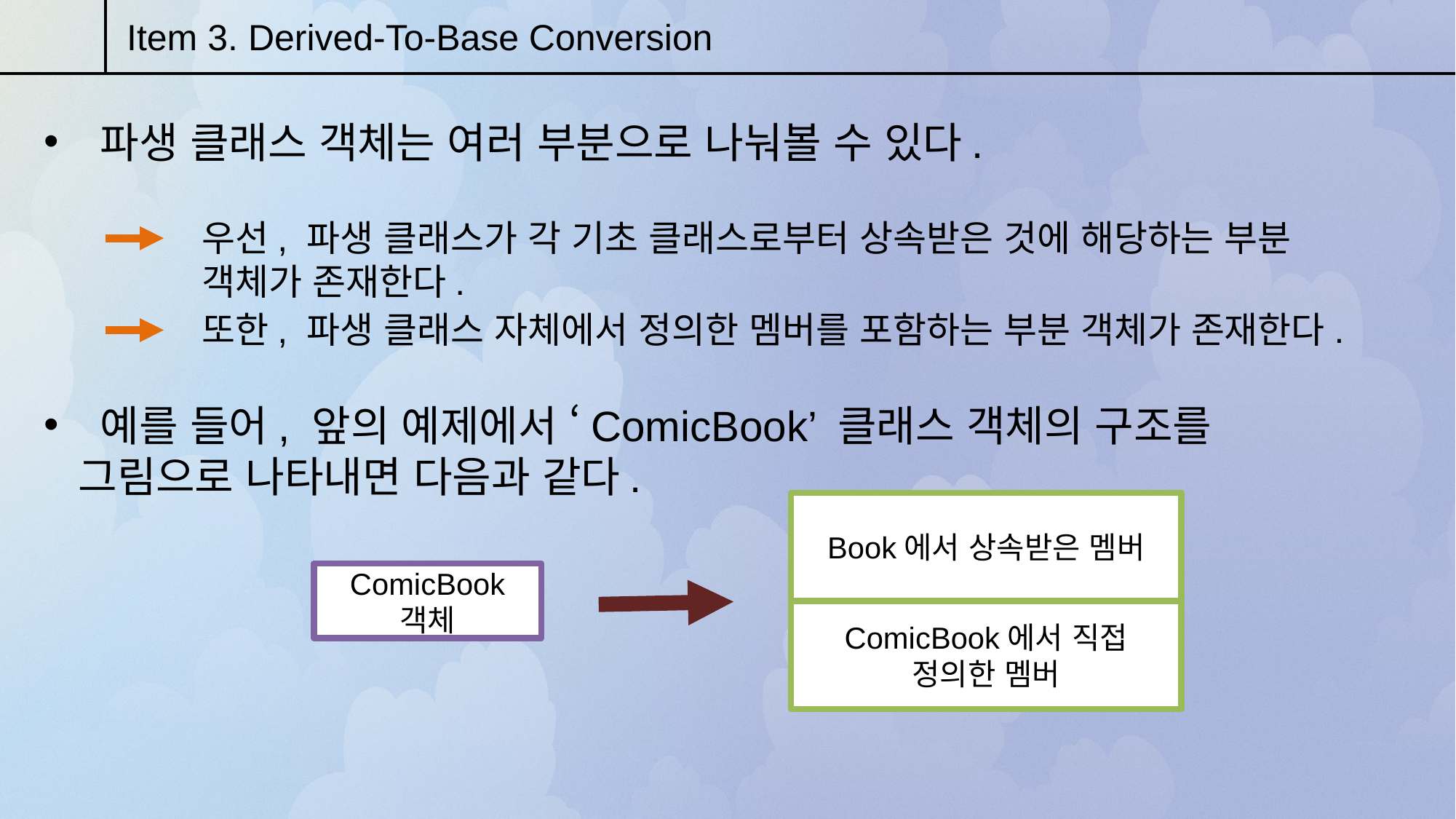

Item 3. Derived-To-Base Conversion
 파생 클래스 객체는 여러 부분으로 나눠볼 수 있다.
우선, 파생 클래스가 각 기초 클래스로부터 상속받은 것에 해당하는 부분 객체가 존재한다.
또한, 파생 클래스 자체에서 정의한 멤버를 포함하는 부분 객체가 존재한다.
 예를 들어, 앞의 예제에서 ‘ComicBook’ 클래스 객체의 구조를 그림으로 나타내면 다음과 같다.
Book에서 상속받은 멤버
ComicBook 객체
ComicBook에서 직접 정의한 멤버